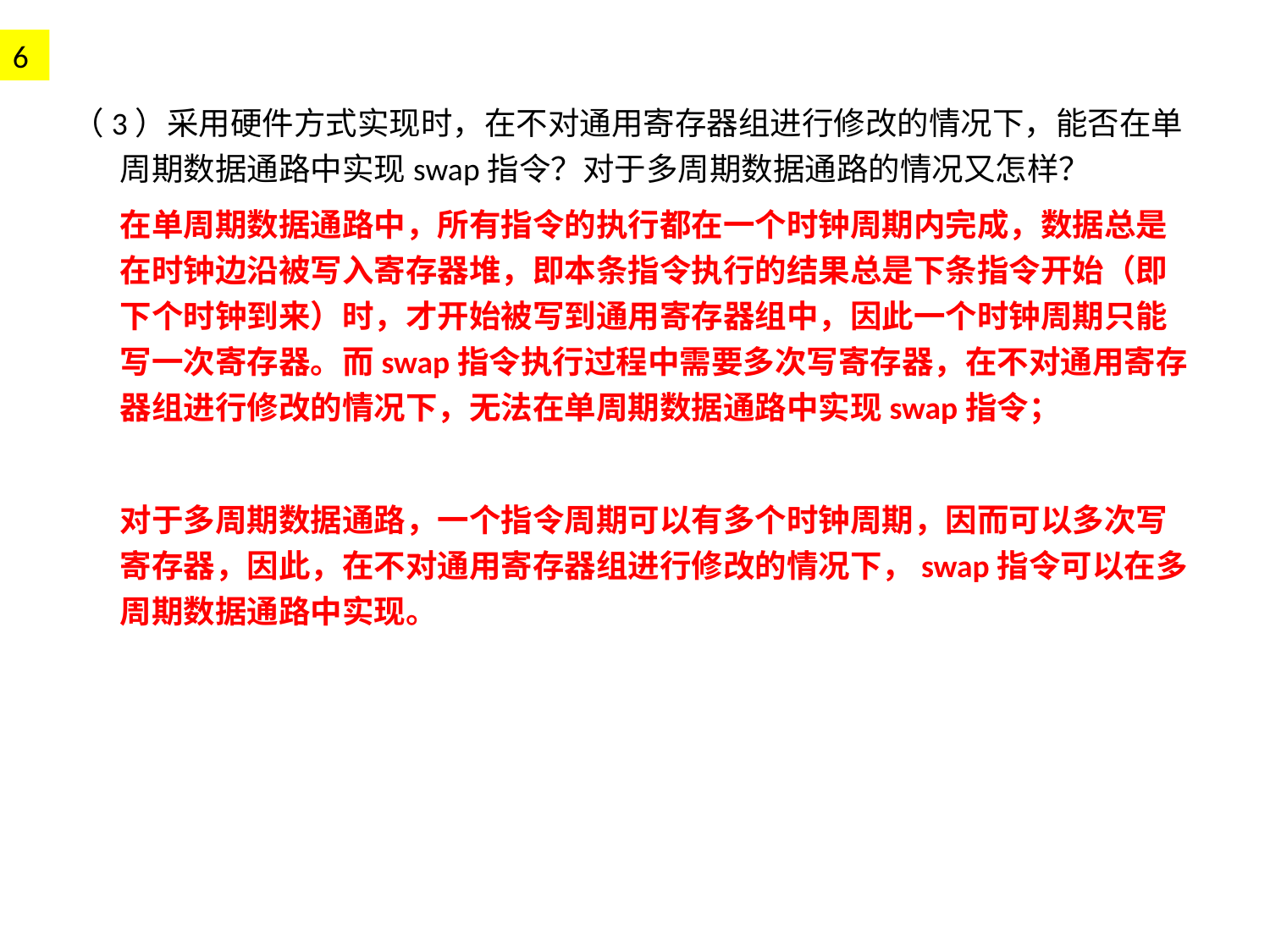

6
（3）采用硬件方式实现时，在不对通用寄存器组进行修改的情况下，能否在单周期数据通路中实现swap指令？对于多周期数据通路的情况又怎样？
	在单周期数据通路中，所有指令的执行都在一个时钟周期内完成，数据总是在时钟边沿被写入寄存器堆，即本条指令执行的结果总是下条指令开始（即下个时钟到来）时，才开始被写到通用寄存器组中，因此一个时钟周期只能写一次寄存器。而swap指令执行过程中需要多次写寄存器，在不对通用寄存器组进行修改的情况下，无法在单周期数据通路中实现swap指令；

	对于多周期数据通路，一个指令周期可以有多个时钟周期，因而可以多次写寄存器，因此，在不对通用寄存器组进行修改的情况下，swap指令可以在多周期数据通路中实现。